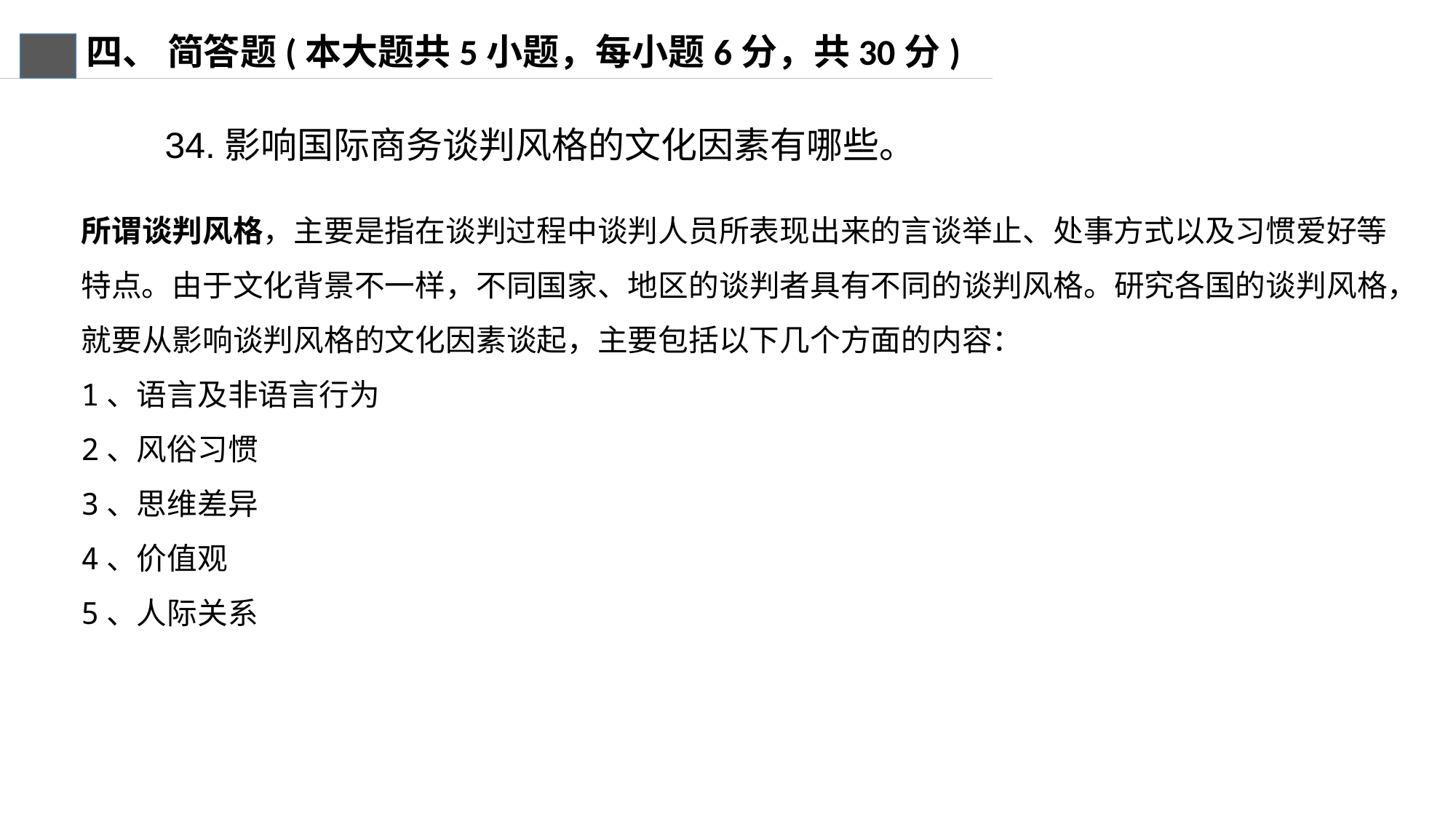

四、 简答题(本大题共5小题，每小题6分，共30分)

34.影响国际商务谈判风格的文化因素有哪些。
所谓谈判风格，主要是指在谈判过程中谈判人员所表现出来的言谈举止、处事方式以及习惯爱好等特点。由于文化背景不一样，不同国家、地区的谈判者具有不同的谈判风格。研究各国的谈判风格，就要从影响谈判风格的文化因素谈起，主要包括以下几个方面的内容：
1、语言及非语言行为
2、风俗习惯
3、思维差异
4、价值观
5、人际关系